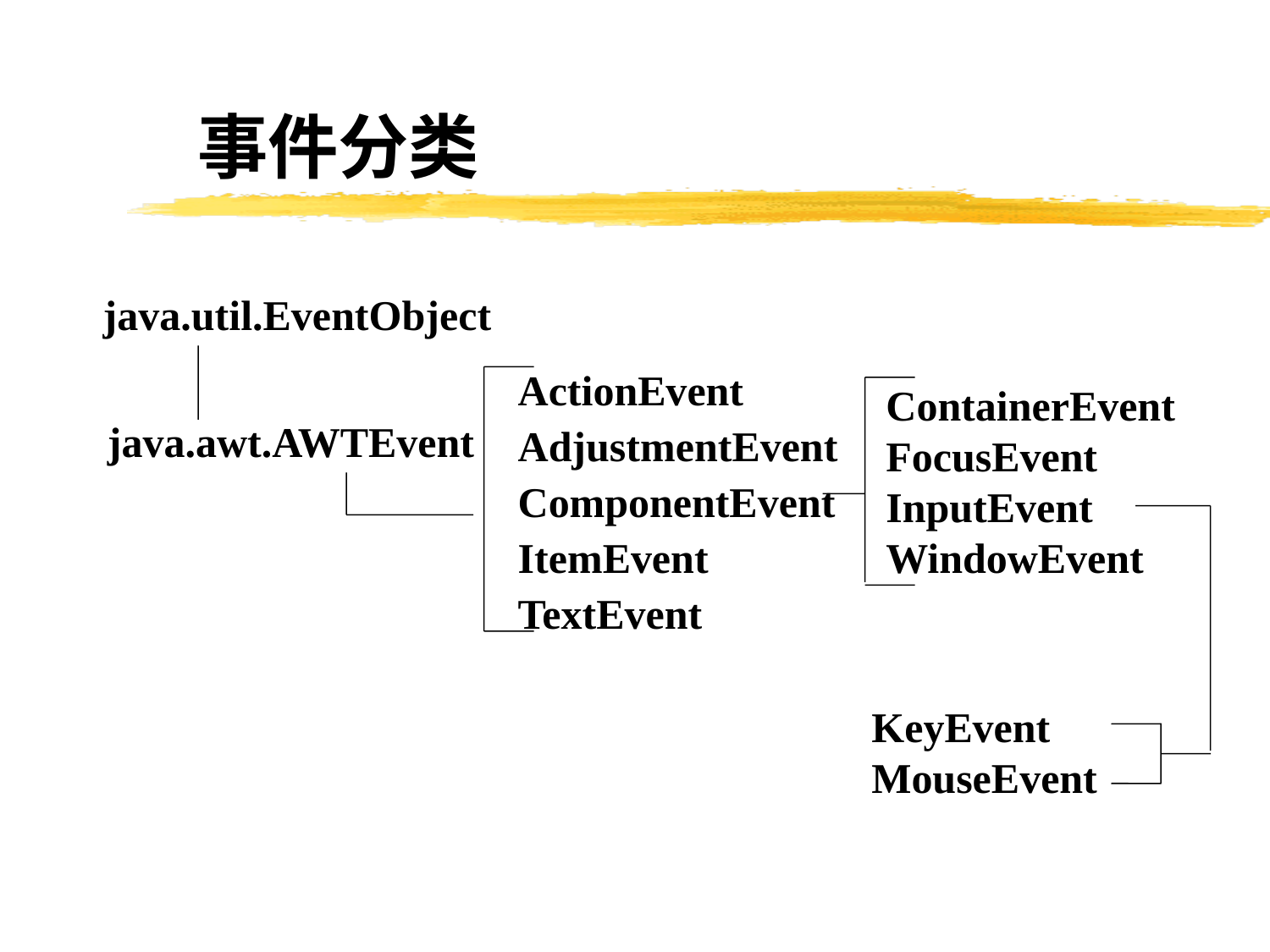

事件分类
  java.util.EventObject

ActionEvent
AdjustmentEvent
ComponentEvent
ItemEvent
TextEvent

ContainerEvent
FocusEvent
InputEvent
WindowEvent

java.awt.AWTEvent

KeyEvent
MouseEvent

37